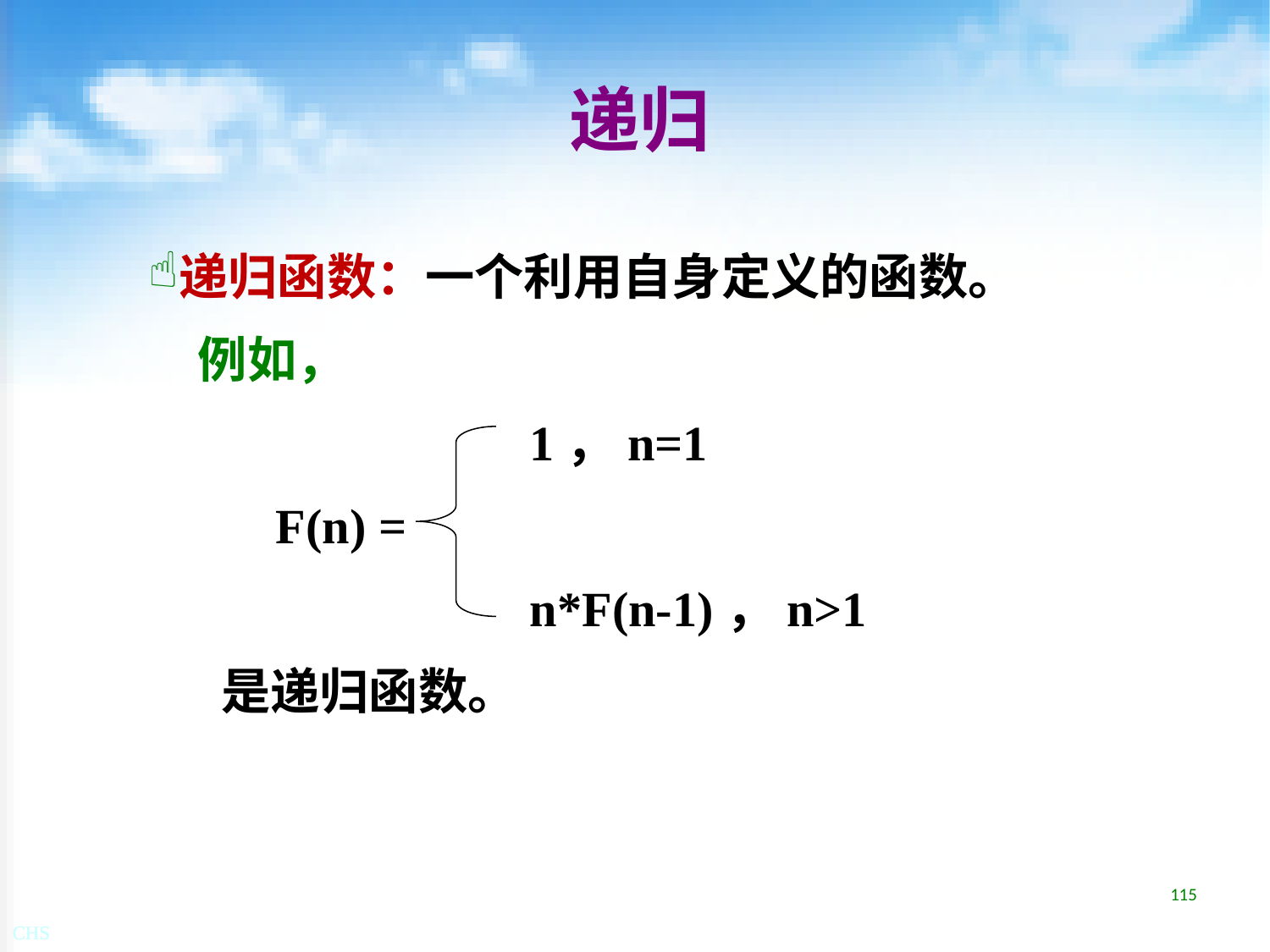

# 递归
递归函数：一个利用自身定义的函数。
　例如，
			1，n=1
	F(n) =
			n*F(n-1)，n>1
 　是递归函数。

115